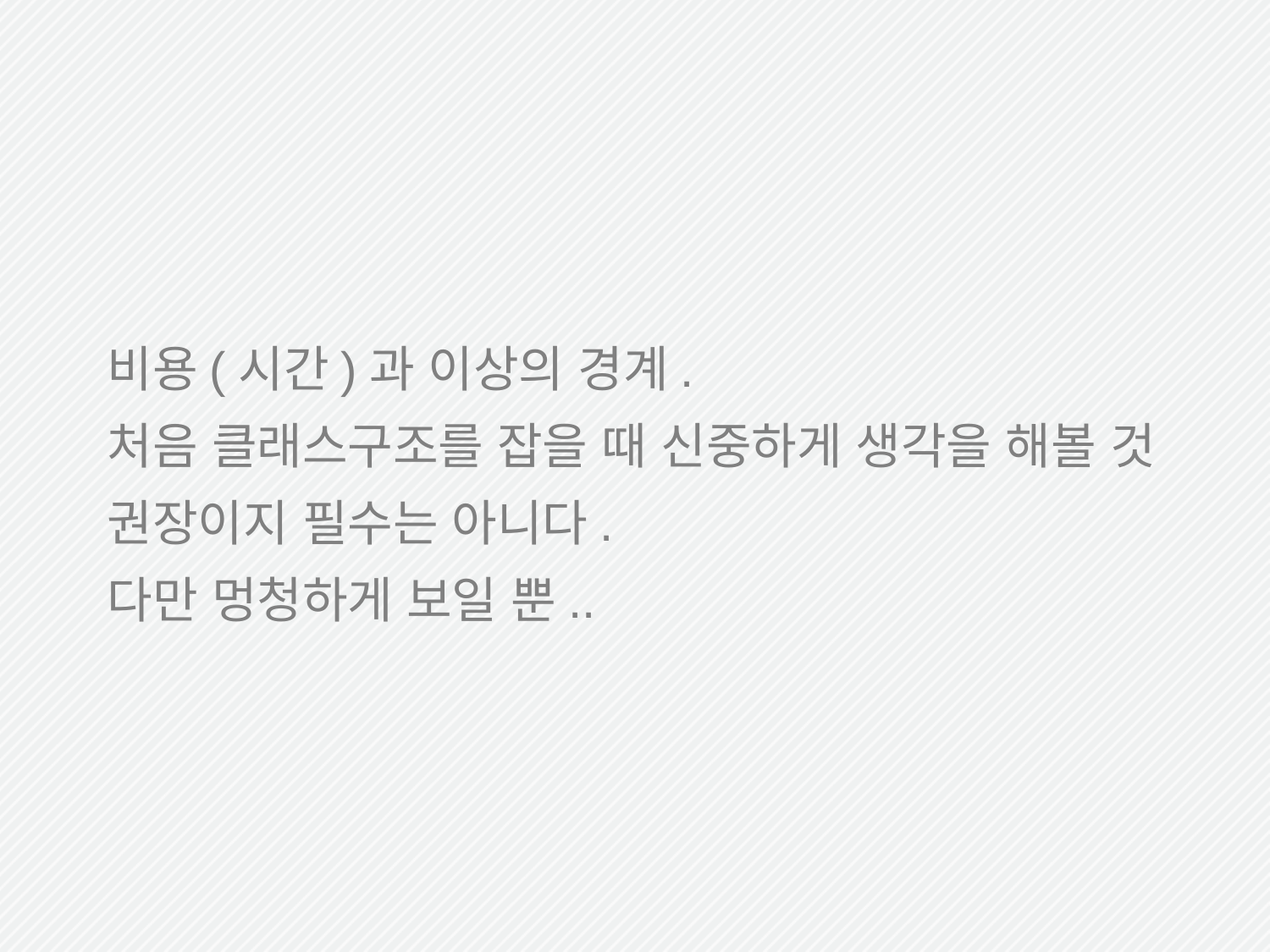

비용(시간)과 이상의 경계.
처음 클래스구조를 잡을 때 신중하게 생각을 해볼 것
권장이지 필수는 아니다.
다만 멍청하게 보일 뿐..